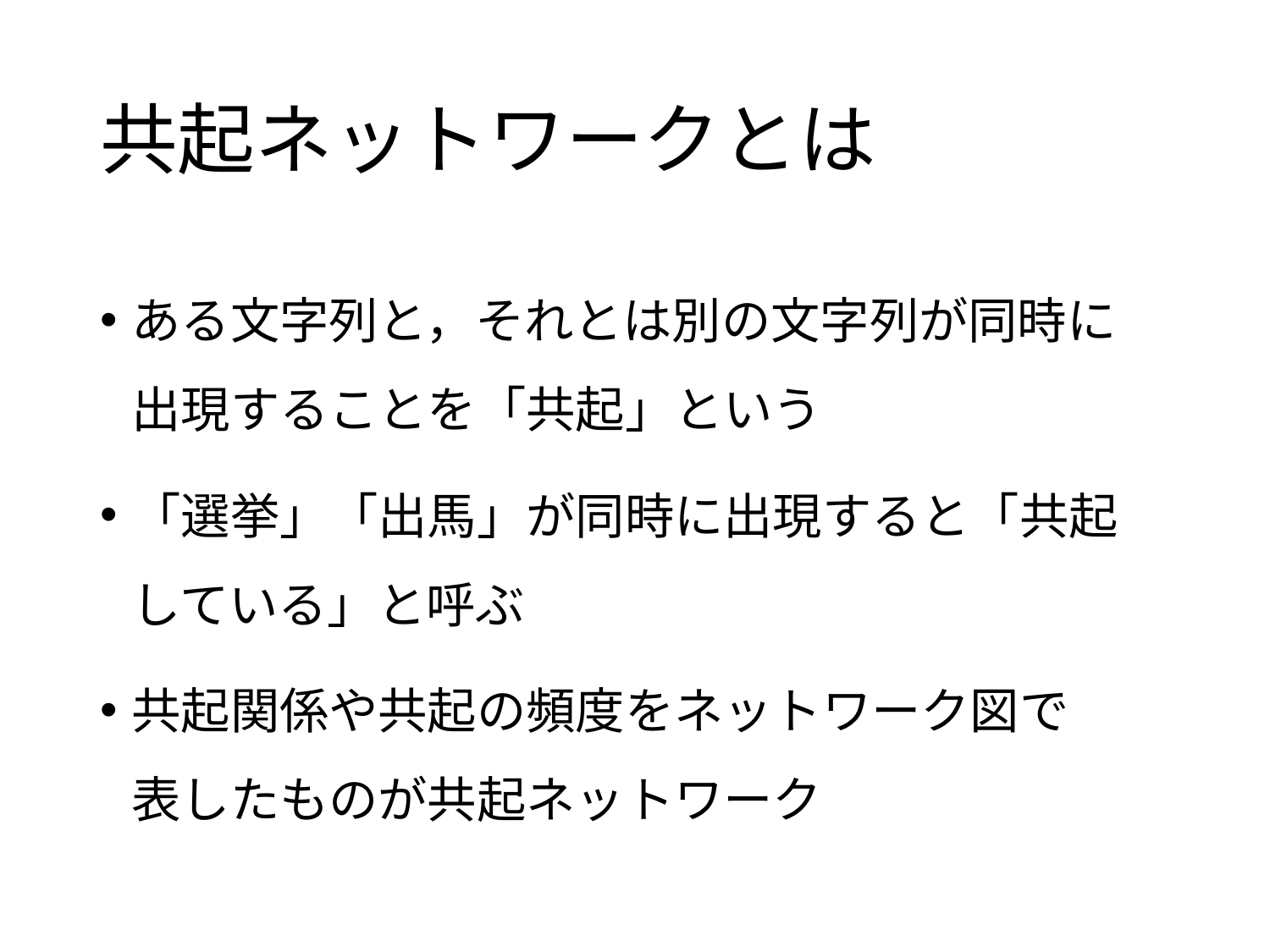

# 共起ネットワークとは
ある文字列と，それとは別の文字列が同時に　出現することを「共起」という
「選挙」「出馬」が同時に出現すると「共起　している」と呼ぶ
共起関係や共起の頻度をネットワーク図で　　表したものが共起ネットワーク